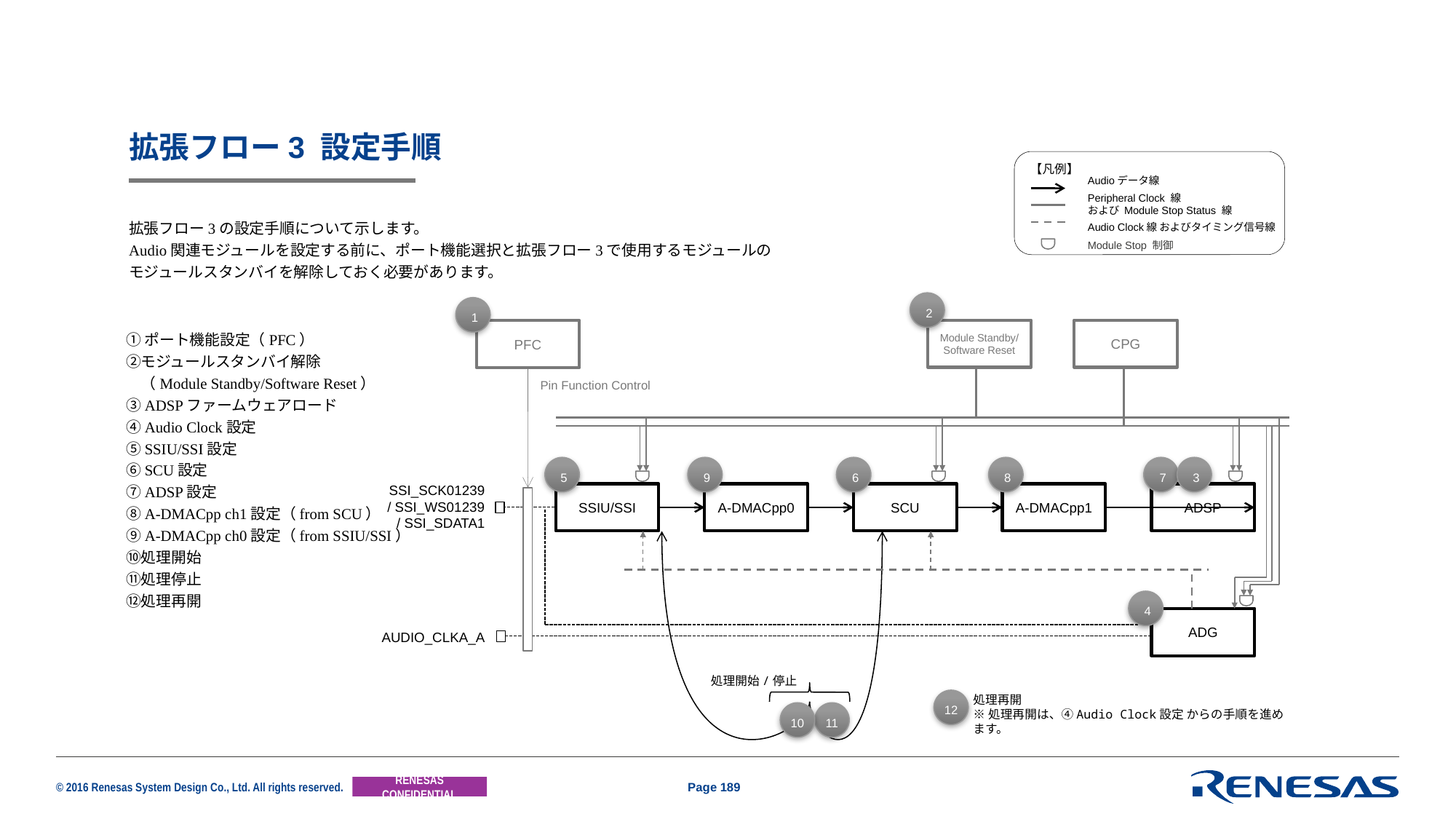

# 拡張フロー3 設定手順
【凡例】
Audioデータ線
Peripheral Clock 線
および Module Stop Status 線
Audio Clock線 およびタイミング信号線
拡張フロー3の設定手順について示します。
Audio関連モジュールを設定する前に、ポート機能選択と拡張フロー3で使用するモジュールの
モジュールスタンバイを解除しておく必要があります。
Module Stop 制御

2
1
Module Standby/
Software Reset
CPG
PFC
①ポート機能設定（PFC）
②モジュールスタンバイ解除
　（Module Standby/Software Reset）
③ADSPファームウェアロード
④Audio Clock設定
⑤SSIU/SSI設定
⑥SCU設定
⑦ADSP設定
⑧A-DMACpp ch1設定（from SCU）
⑨A-DMACpp ch0設定（from SSIU/SSI）
⑩処理開始
⑪処理停止
⑫処理再開
Pin Function Control
5
9
6
8
7
3

SSI_SCK01239
/ SSI_WS01239
/ SSI_SDATA1
SSIU/SSI
A-DMACpp0
SCU
A-DMACpp1
ADSP

4

ADG
AUDIO_CLKA_A

処理開始/停止
処理再開
※処理再開は、④Audio Clock設定 からの手順を進めます。
12
10
11
Page 189